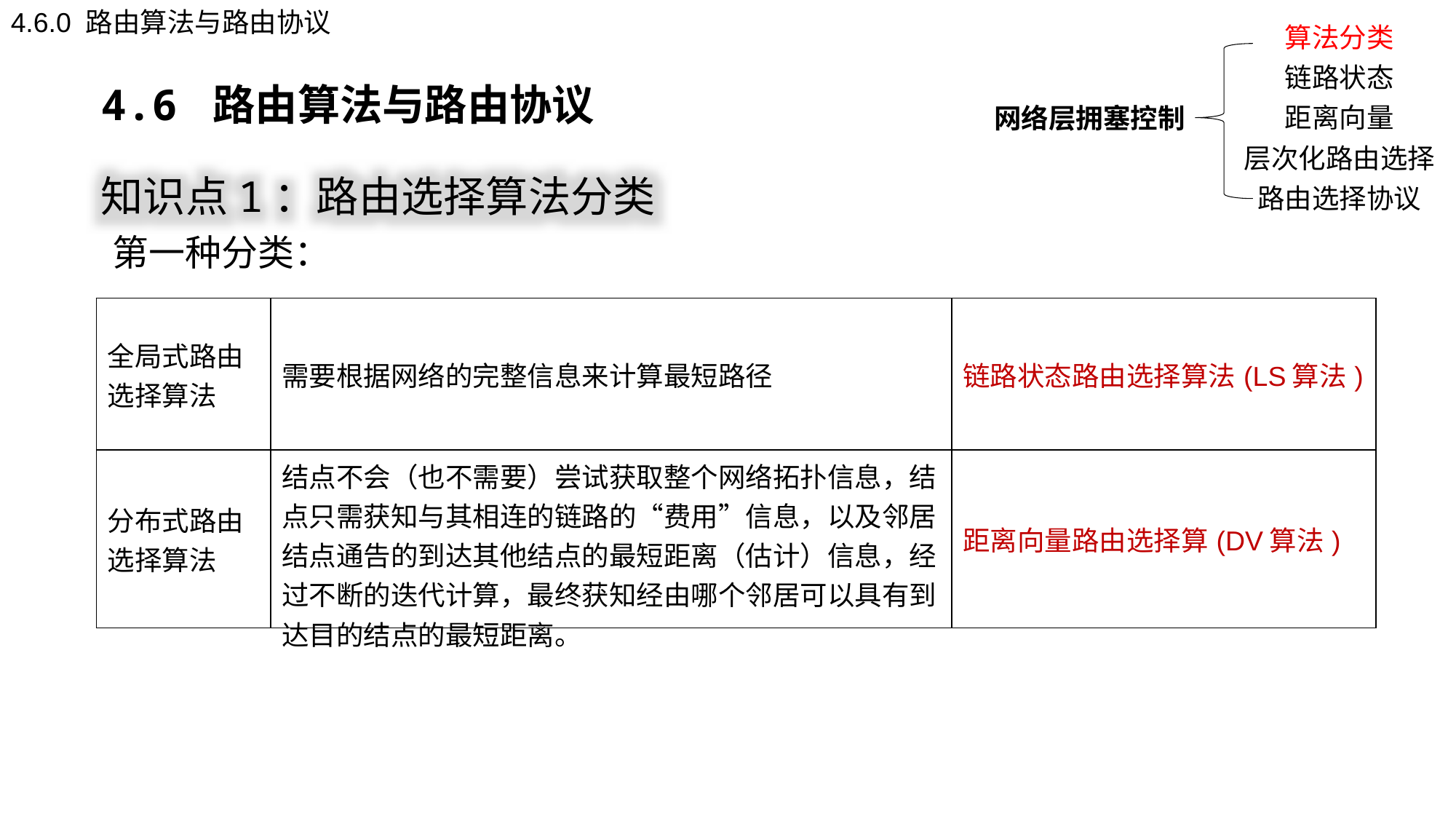

4.6.0 路由算法与路由协议
算法分类

链路状态
网络层拥塞控制
距离向量
层次化路由选择
路由选择协议
4.6 路由算法与路由协议
知识点1：路由选择算法分类
第一种分类：
| 全局式路由选择算法 | 需要根据网络的完整信息来计算最短路径 | 链路状态路由选择算法(LS算法) |
| --- | --- | --- |
| 分布式路由选择算法 | 结点不会（也不需要）尝试获取整个网络拓扑信息，结点只需获知与其相连的链路的“费用”信息，以及邻居结点通告的到达其他结点的最短距离（估计）信息，经过不断的迭代计算，最终获知经由哪个邻居可以具有到达目的结点的最短距离。 | 距离向量路由选择算(DV算法) |